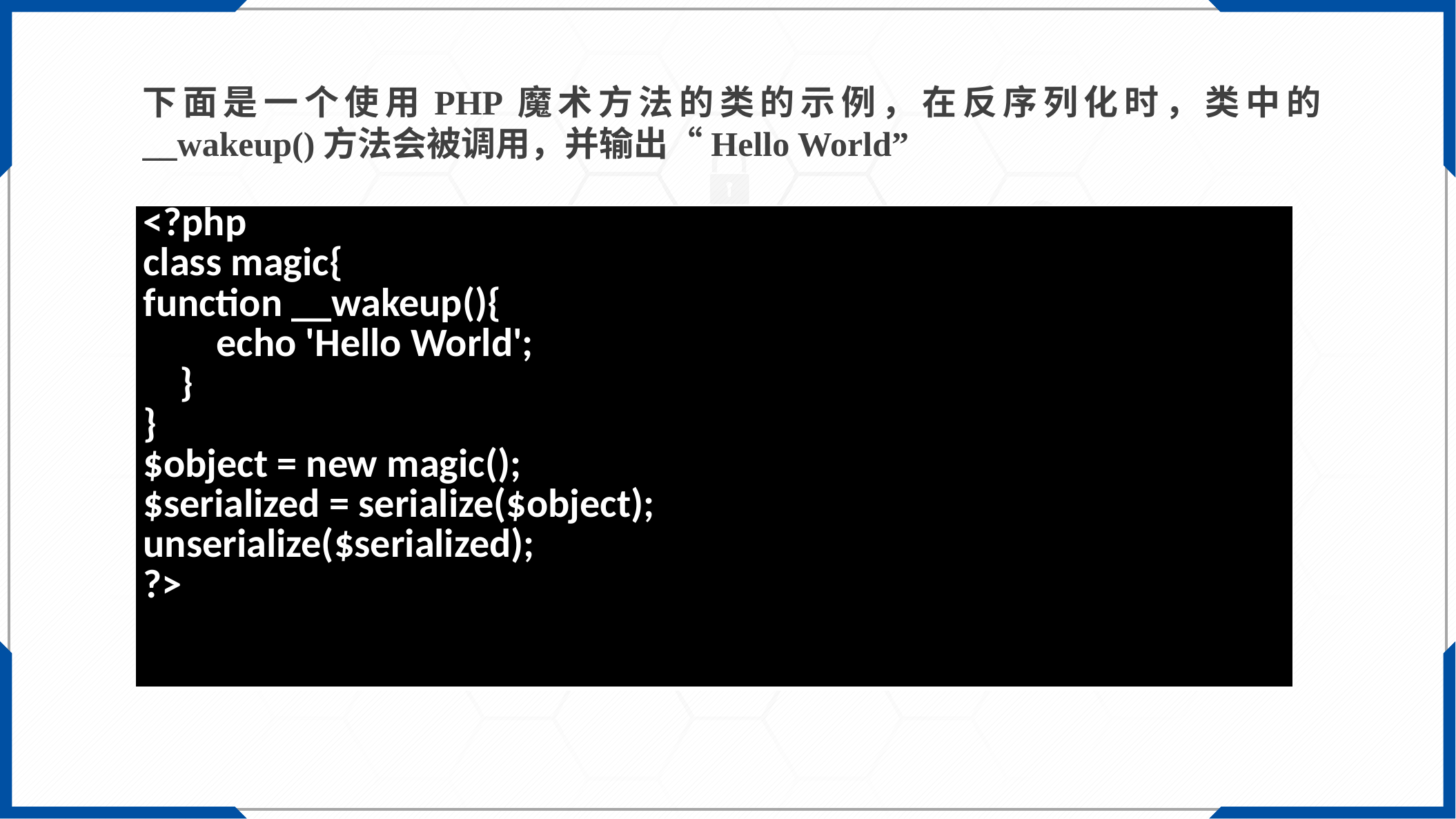

下面是一个使用PHP魔术方法的类的示例，在反序列化时，类中的__wakeup()方法会被调用，并输出“Hello World”
| <?php class magic{ function \_\_wakeup(){ echo 'Hello World'; } } $object = new magic(); $serialized = serialize($object); unserialize($serialized); ?> |
| --- |